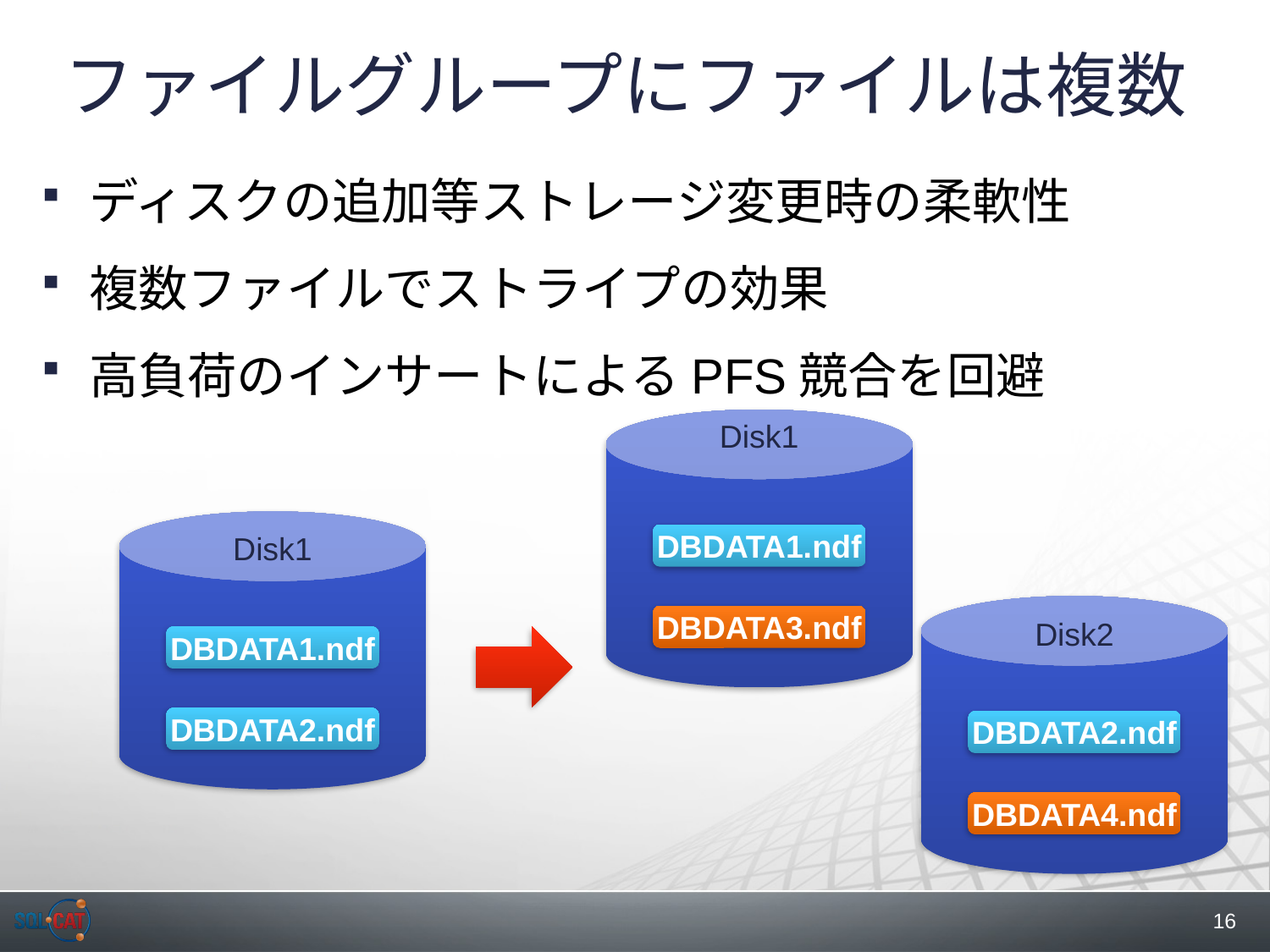

# ファイルグループにファイルは複数
ディスクの追加等ストレージ変更時の柔軟性
複数ファイルでストライプの効果
高負荷のインサートによるPFS競合を回避

Disk1
DBDATA1.ndf
DBDATA3.ndf

Disk1
DBDATA1.ndf
DBDATA2.ndf

Disk2
DBDATA2.ndf
DBDATA4.ndf